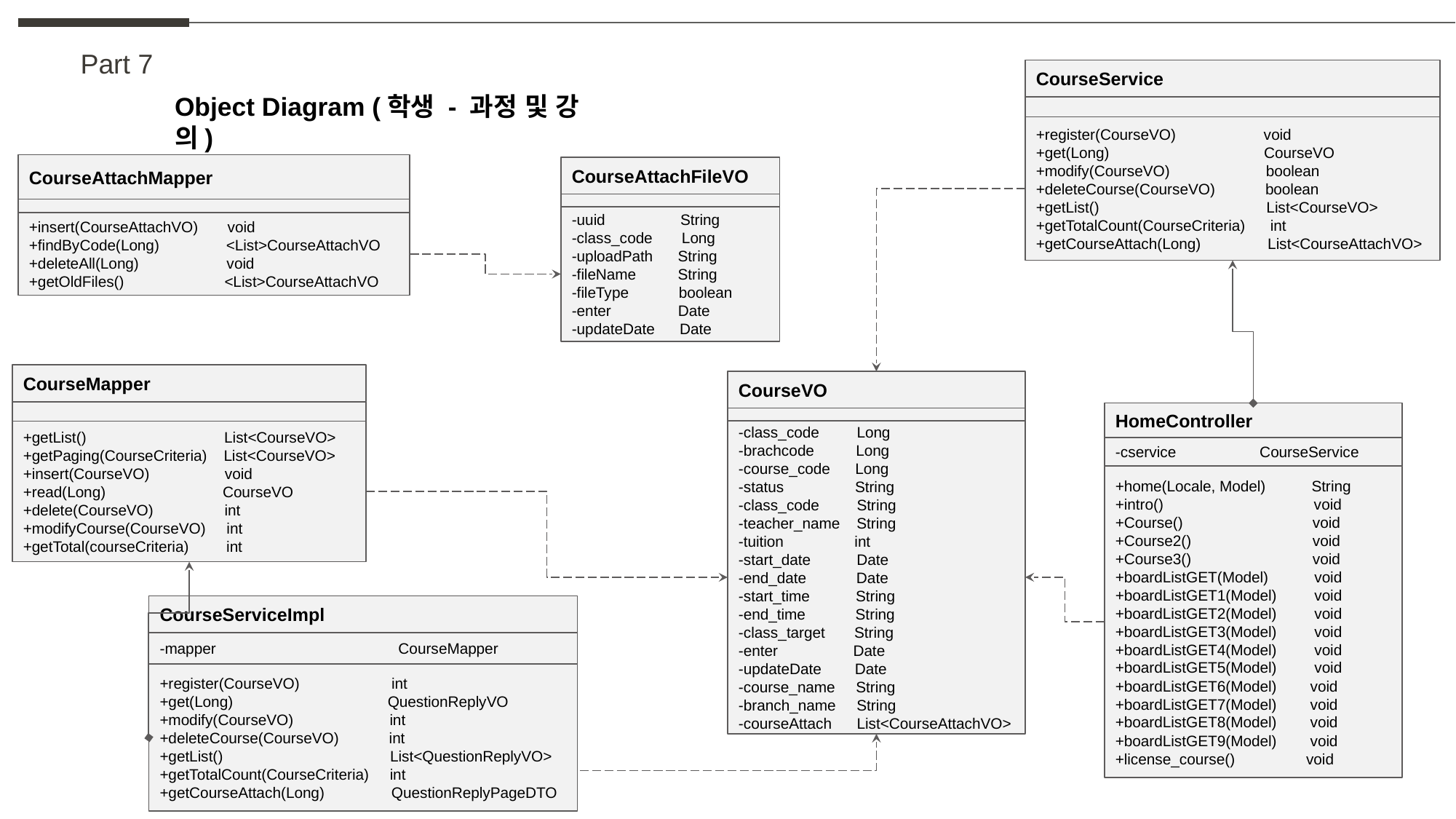

Part 7
CourseService

+register(CourseVO)                     void
+get(Long)                                     CourseVO
+modify(CourseVO)                       boolean
+deleteCourse(CourseVO)            boolean
+getList()                                        List<CourseVO>
+getTotalCount(CourseCriteria)      int
+getCourseAttach(Long)                List<CourseAttachVO>
Object Diagram (학생 - 과정 및 강의)
CourseAttachMapper

+insert(CourseAttachVO)       void
+findByCode(Long)                <List>CourseAttachVO
+deleteAll(Long)                     void
+getOldFiles()                        <List>CourseAttachVO
CourseAttachFileVO

-uuid                  String
-class_code       Long
-uploadPath      String
-fileName          String
-fileType            boolean
-enter                Date
-updateDate      Date
CourseMapper

+getList()                                 List<CourseVO>
+getPaging(CourseCriteria)    List<CourseVO>
+insert(CourseVO)                  void
+read(Long)                            CourseVO
+delete(CourseVO)                 int
+modifyCourse(CourseVO)     int
+getTotal(courseCriteria)         int
CourseVO

-class_code         Long
-brachcode          Long
-course_code      Long
-status                 String
-class_code         String
-teacher_name    String
-tuition                 int
-start_date           Date
-end_date            Date
-start_time           String
-end_time            String
-class_target       String
-enter                  Date
-updateDate        Date
-course_name     String
-branch_name     String
-courseAttach      List<CourseAttachVO>
HomeController
-cservice                    CourseService
+home(Locale, Model)           String
+intro()                                    void
+Course()                               void
+Course2()                             void
+Course3()                             void
+boardListGET(Model)           void
+boardListGET1(Model)         void
+boardListGET2(Model)         void
+boardListGET3(Model)         void
+boardListGET4(Model)         void
+boardListGET5(Model)         void
+boardListGET6(Model)        void
+boardListGET7(Model)        void
+boardListGET8(Model)        void
+boardListGET9(Model)        void
+license_course()                 void
CourseServiceImpl
-mapper  	                               CourseMapper
+register(CourseVO)                      int
+get(Long)                                     QuestionReplyVO
+modify(CourseVO)                       int
+deleteCourse(CourseVO)            int
+getList()                                        List<QuestionReplyVO>
+getTotalCount(CourseCriteria)     int
+getCourseAttach(Long)                QuestionReplyPageDTO